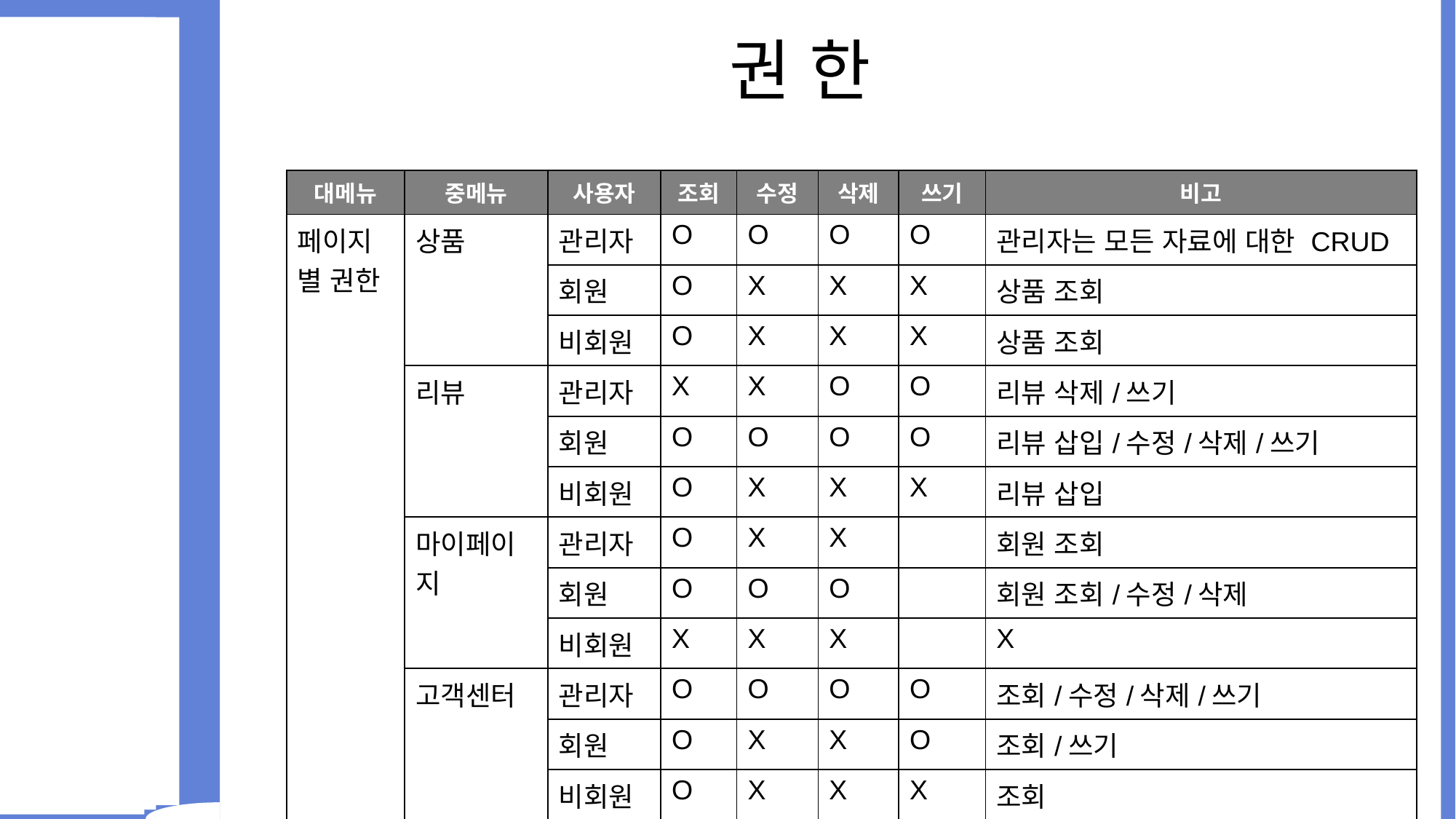

# 권 한

| 대메뉴 | 중메뉴 | 사용자 | 조회 | 수정 | 삭제 | 쓰기 | 비고 |
| --- | --- | --- | --- | --- | --- | --- | --- |
| 페이지별 권한 | 상품 | 관리자 | O | O | O | O | 관리자는 모든 자료에 대한 CRUD |
|  |  | 회원 | O | X | X | X | 상품 조회 |
|  |  | 비회원 | O | X | X | X | 상품 조회 |
|  | 리뷰 | 관리자 | X | X | O | O | 리뷰 삭제/쓰기 |
|  |  | 회원 | O | O | O | O | 리뷰 삽입/수정/삭제/쓰기 |
|  |  | 비회원 | O | X | X | X | 리뷰 삽입 |
|  | 마이페이지 | 관리자 | O | X | X |  | 회원 조회 |
|  |  | 회원 | O | O | O |  | 회원 조회/수정/삭제 |
|  |  | 비회원 | X | X | X |  | X |
|  | 고객센터 | 관리자 | O | O | O | O | 조회/수정/삭제/쓰기 |
|  |  | 회원 | O | X | X | O | 조회/쓰기 |
|  |  | 비회원 | O | X | X | X | 조회 |